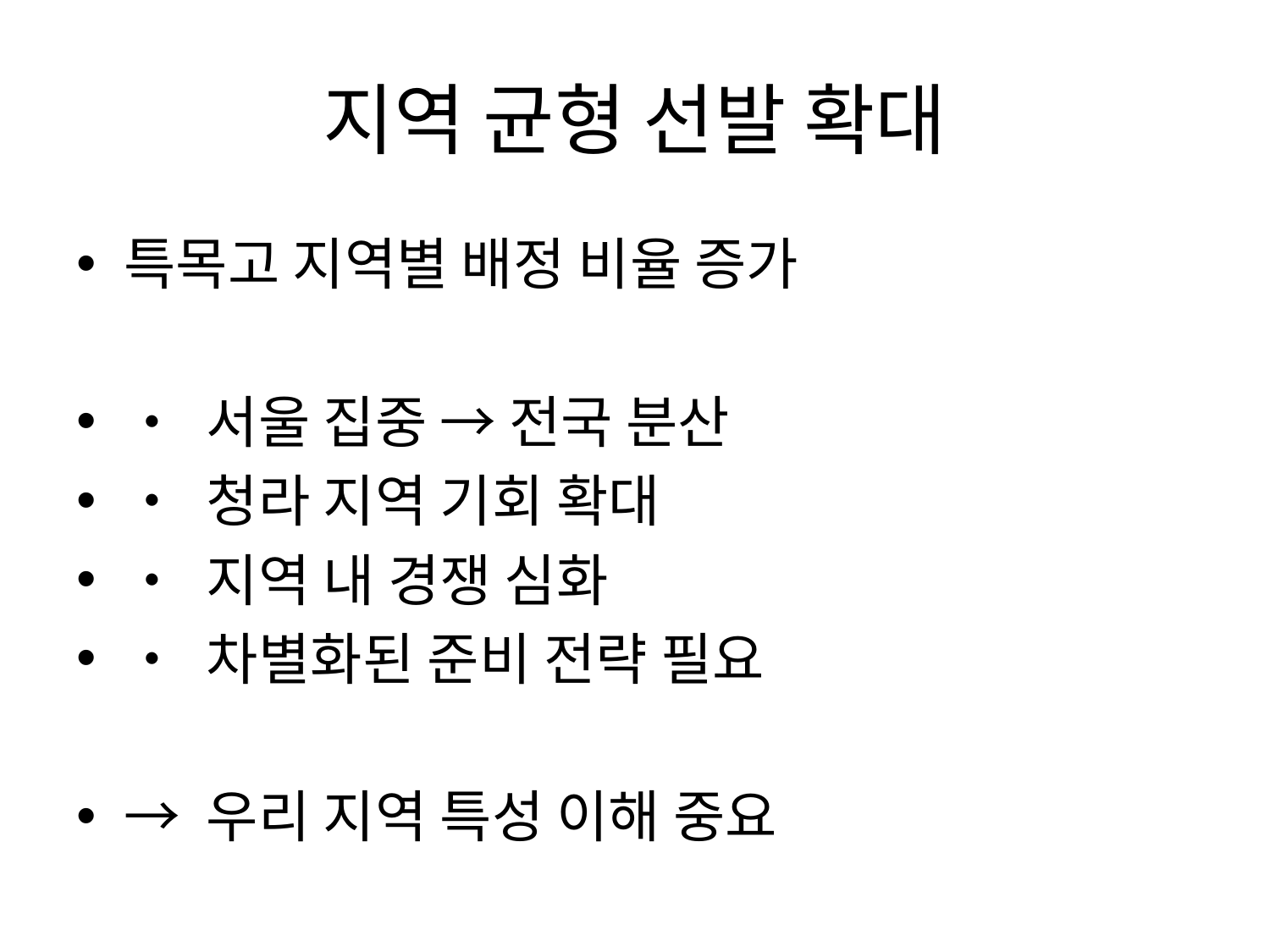

# 지역 균형 선발 확대
특목고 지역별 배정 비율 증가

• 서울 집중 → 전국 분산
• 청라 지역 기회 확대
• 지역 내 경쟁 심화
• 차별화된 준비 전략 필요

→ 우리 지역 특성 이해 중요